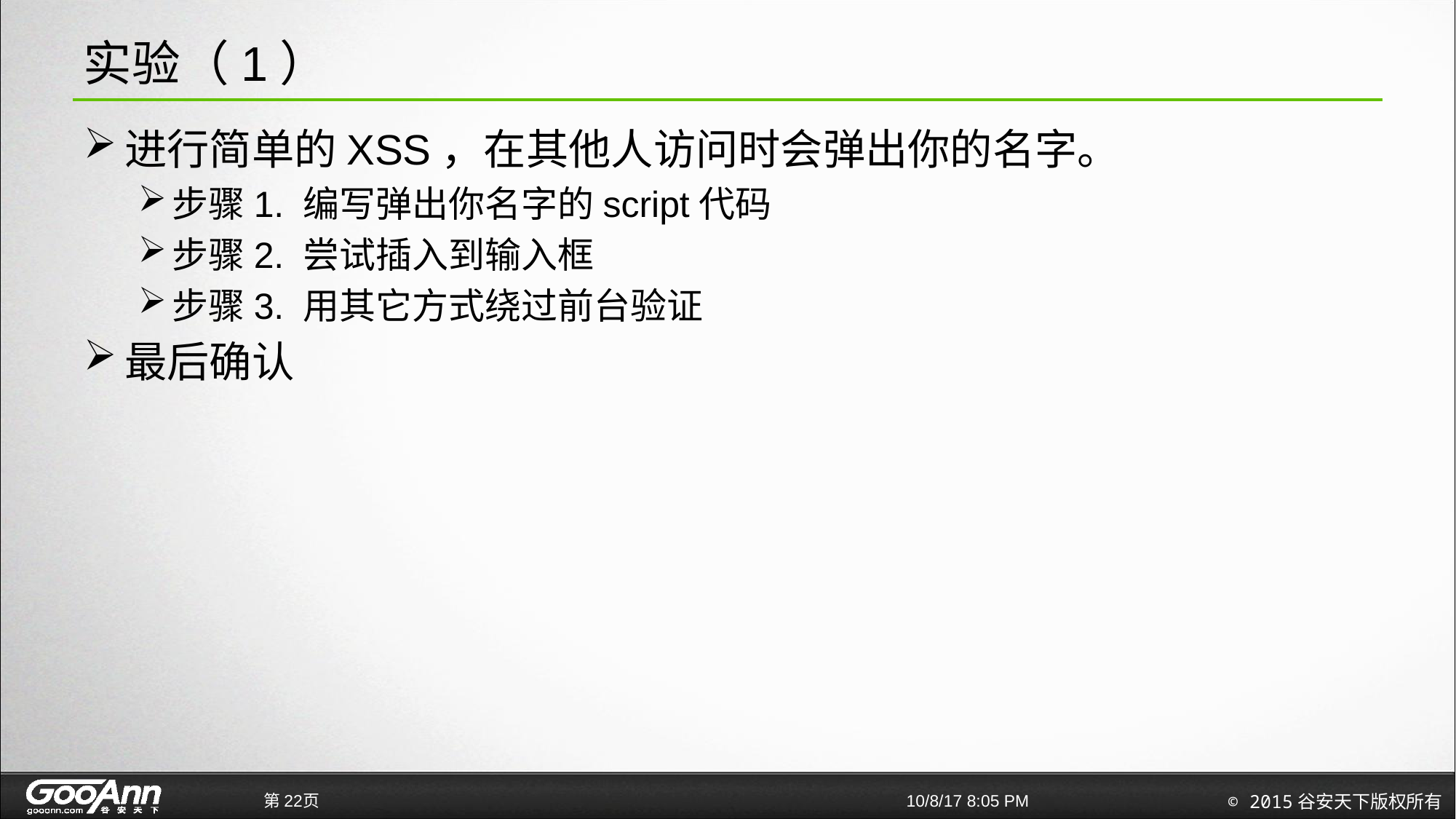

# 实验（1）
进行简单的XSS，在其他人访问时会弹出你的名字。
步骤1. 编写弹出你名字的script代码
步骤2. 尝试插入到输入框
步骤3. 用其它方式绕过前台验证
最后确认